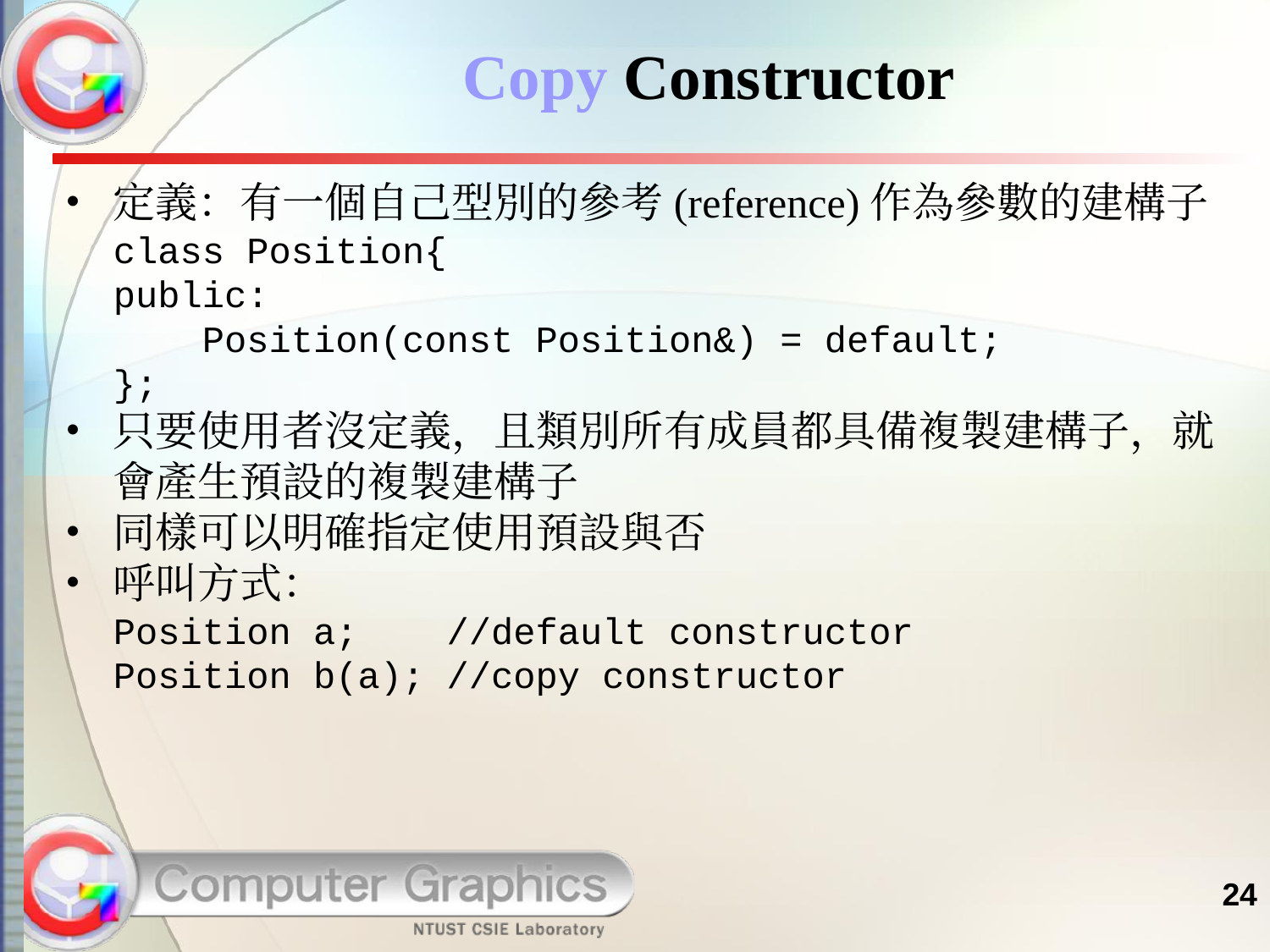

# Copy Constructor
定義：有一個自己型別的參考(reference)作為參數的建構子
class Position{
public:
    Position(const Position&) = default;
};
只要使用者沒定義，且類別所有成員都具備複製建構子，就會產生預設的複製建構子
同樣可以明確指定使用預設與否
呼叫方式：
Position a;    //default constructor
Position b(a); //copy constructor

24